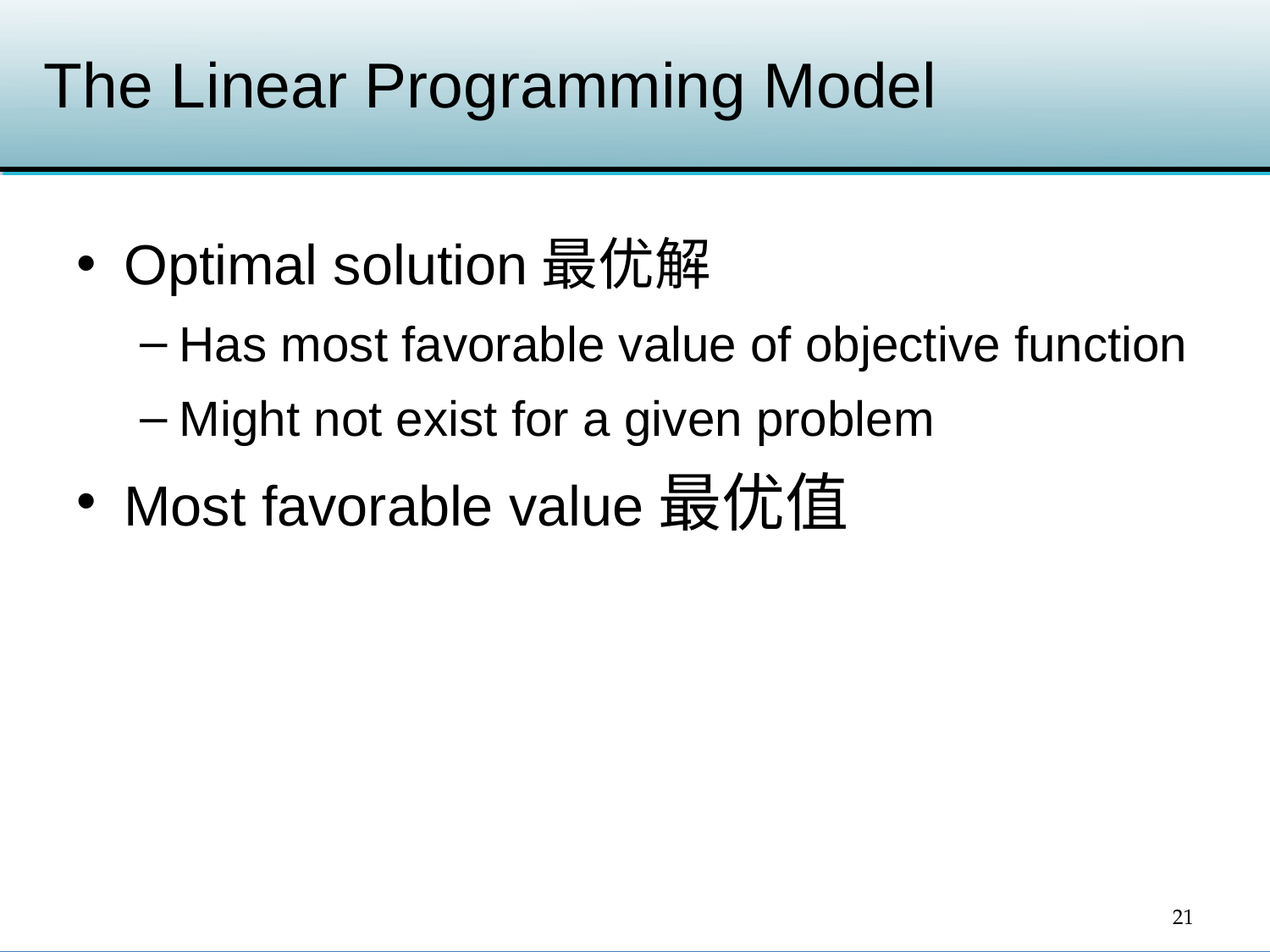

# The Linear Programming Model
Optimal solution最优解
Has most favorable value of objective function
Might not exist for a given problem
Most favorable value最优值

21